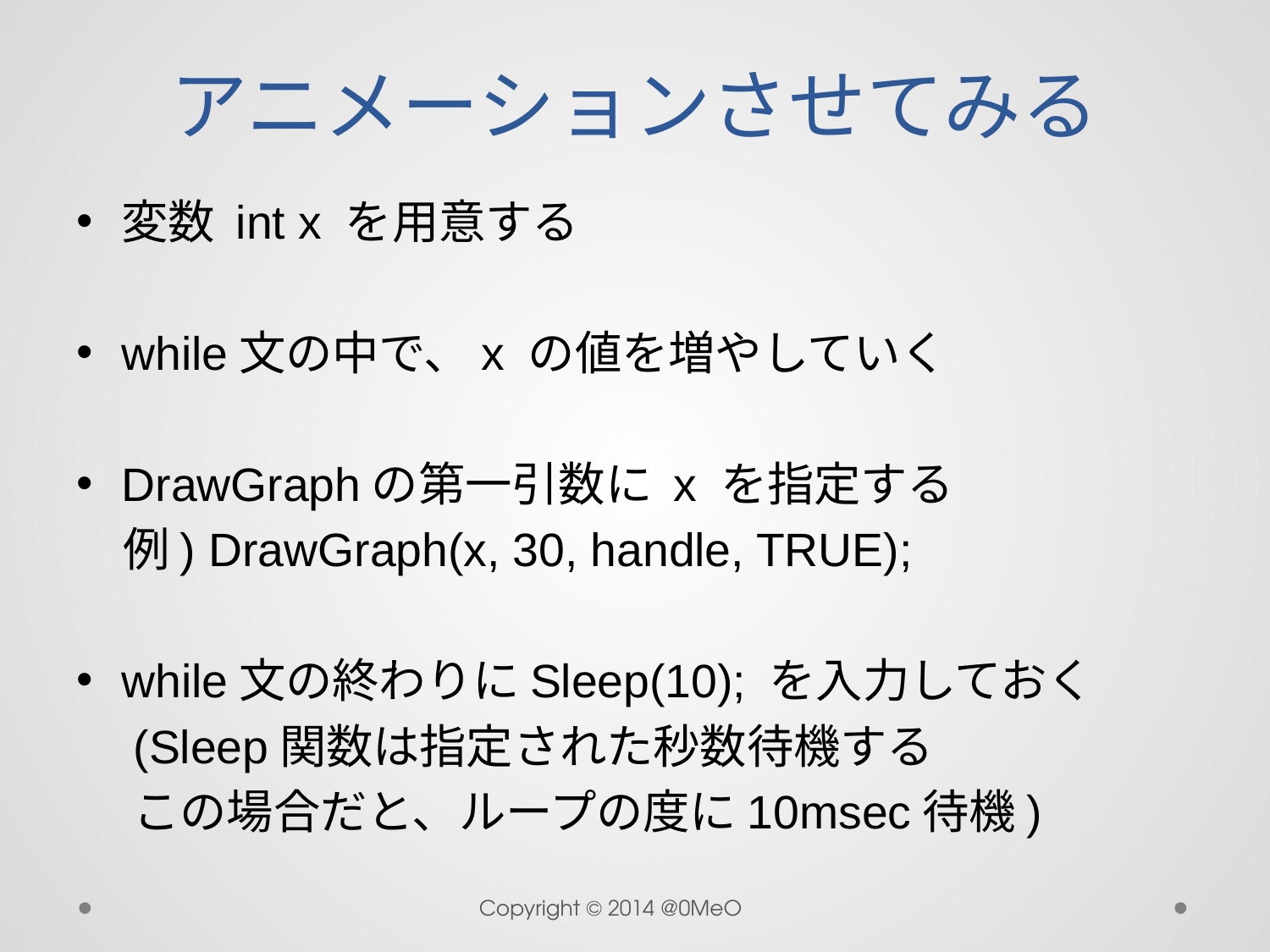

# アニメーションさせてみる
変数 int x を用意する

while文の中で、x の値を増やしていく

DrawGraphの第一引数に x を指定する
　例) DrawGraph(x, 30, handle, TRUE);

while文の終わりにSleep(10); を入力しておく
　(Sleep関数は指定された秒数待機する
　 この場合だと、ループの度に10msec待機)